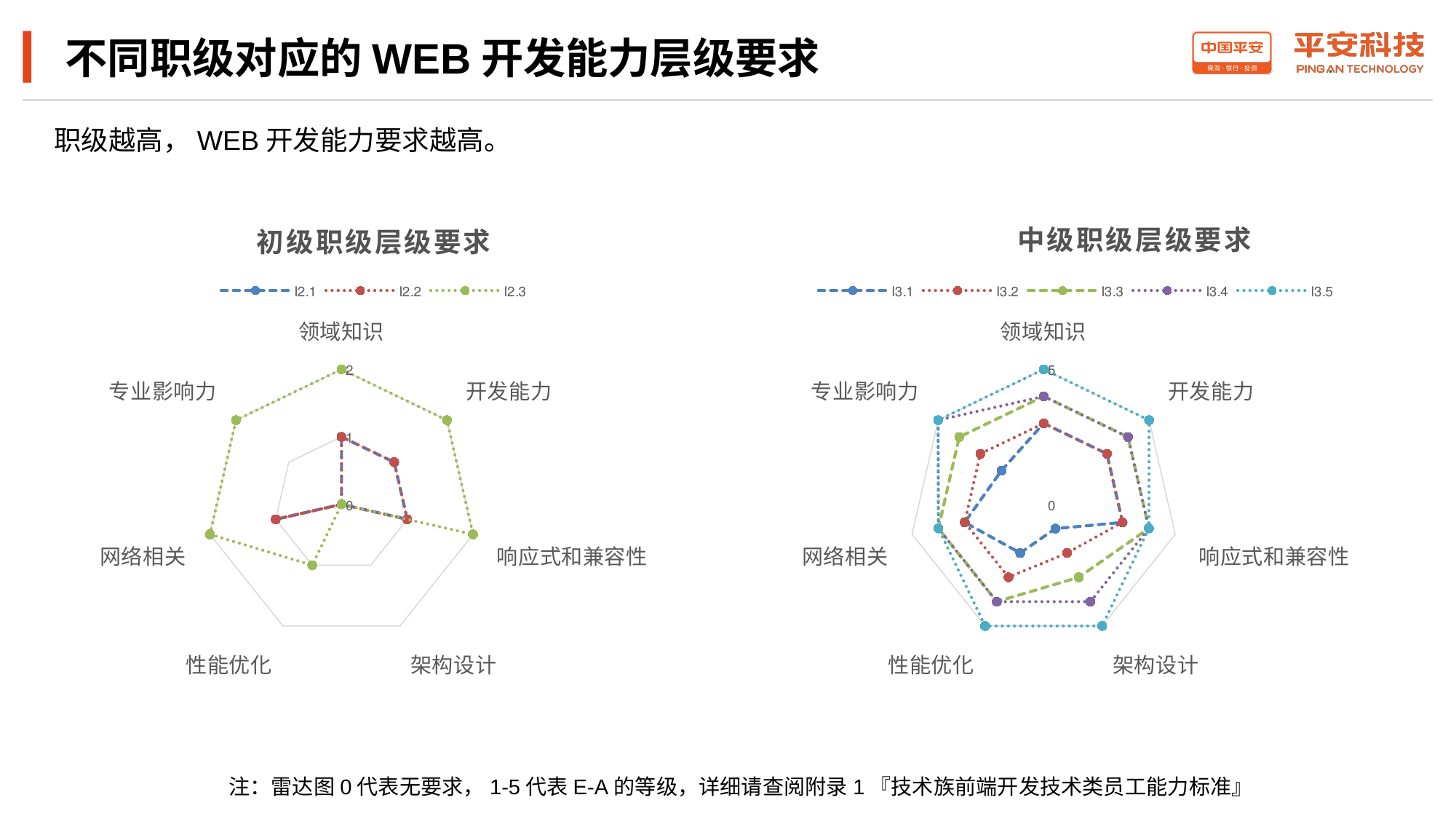

不同职级对应的WEB开发能力层级要求
职级越高，WEB开发能力要求越高。

### Chart: 初级职级层级要求

| Category | I2.1 | I2.2 | I2.3 |
|---|---|---|---|
| 领域知识 | 1.0 | 1.0 | 2.0 |
| 开发能力 | 1.0 | 1.0 | 2.0 |
| 响应式和兼容性 | 1.0 | 1.0 | 2.0 |
| 架构设计 | 0.0 | 0.0 | 0.0 |
| 性能优化 | 0.0 | 0.0 | 1.0 |
| 网络相关 | 1.0 | 1.0 | 2.0 |
| 专业影响力 | 0.0 | 0.0 | 2.0 |

### Chart: 中级职级层级要求

| Category | I3.1 | I3.2 | I3.3 | I3.4 | I3.5 |
|---|---|---|---|---|---|
| 领域知识 | 3.0 | 3.0 | 4.0 | 4.0 | 5.0 |
| 开发能力 | 3.0 | 3.0 | 4.0 | 4.0 | 5.0 |
| 响应式和兼容性 | 3.0 | 3.0 | 4.0 | 4.0 | 4.0 |
| 架构设计 | 1.0 | 2.0 | 3.0 | 4.0 | 5.0 |
| 性能优化 | 2.0 | 3.0 | 4.0 | 4.0 | 5.0 |
| 网络相关 | 3.0 | 3.0 | 4.0 | 4.0 | 4.0 |
| 专业影响力 | 2.0 | 3.0 | 4.0 | 5.0 | 5.0 |
注：雷达图0代表无要求，1-5代表E-A的等级，详细请查阅附录1『技术族前端开发技术类员工能力标准』